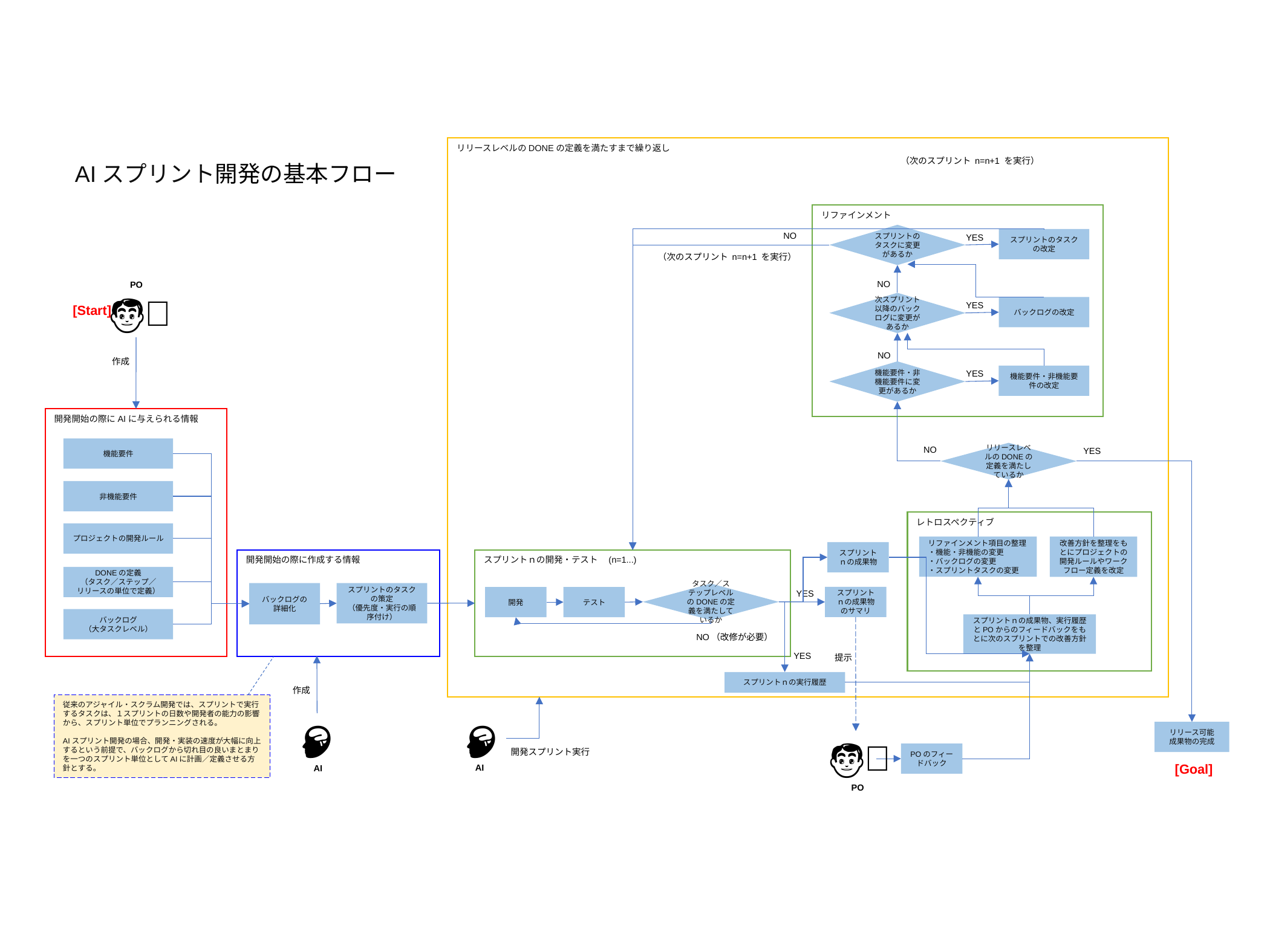

リリースレベルのDONEの定義を満たすまで繰り返し
（次のスプリント n=n+1 を実行）
AIスプリント開発の基本フロー
リファインメント
スプリントのタスクに変更があるか
NO

（次のスプリント n=n+1 を実行）
YES
スプリントのタスクの改定
NO
PO
👨‍🦰
次スプリント以降のバックログに変更があるか
YES
バックログの改定
[Start]
NO
作成
機能要件・非機能要件に変更があるか
YES
機能要件・非機能要件の改定
開発開始の際にAIに与えられる情報
機能要件
NO
YES
リリースレベルのDONEの定義を満たしているか
非機能要件
レトロスペクティブ
プロジェクトの開発ルール
リファインメント項目の整理
・機能・非機能の変更
・バックログの変更
・スプリントタスクの変更
改善方針を整理をもとにプロジェクトの開発ルールやワークフロー定義を改定
開発開始の際に作成する情報
スプリントｎの開発・テスト　(n=1...)
DONEの定義
（タスク／ステップ／
リリースの単位で定義）
バックログの詳細化
スプリントのタスクの策定
（優先度・実行の順序付け）
YES
タスク／ステップレベルのDONEの定義を満たしているか
スプリントｎの成果物のサマリ
開発
テスト
バックログ
（大タスクレベル）
スプリントｎの成果物、実行履歴とPOからのフィードバックをもとに次のスプリントでの改善方針を整理
NO（改修が必要）
提示
スプリントｎの実行履歴
作成
従来のアジャイル・スクラム開発では、スプリントで実行するタスクは、１スプリントの日数や開発者の能力の影響から、スプリント単位でプランニングされる。

AIスプリント開発の場合、開発・実装の速度が大幅に向上するという前提で、バックログから切れ目の良いまとまりを一つのスプリント単位としてAIに計画／定義させる方針とする。
🧠
🧠
リリース可能
成果物の完成
👨‍🦰
開発スプリント実行
POのフィードバック
[Goal]
AI
AI
PO
スプリントｎの成果物
YES